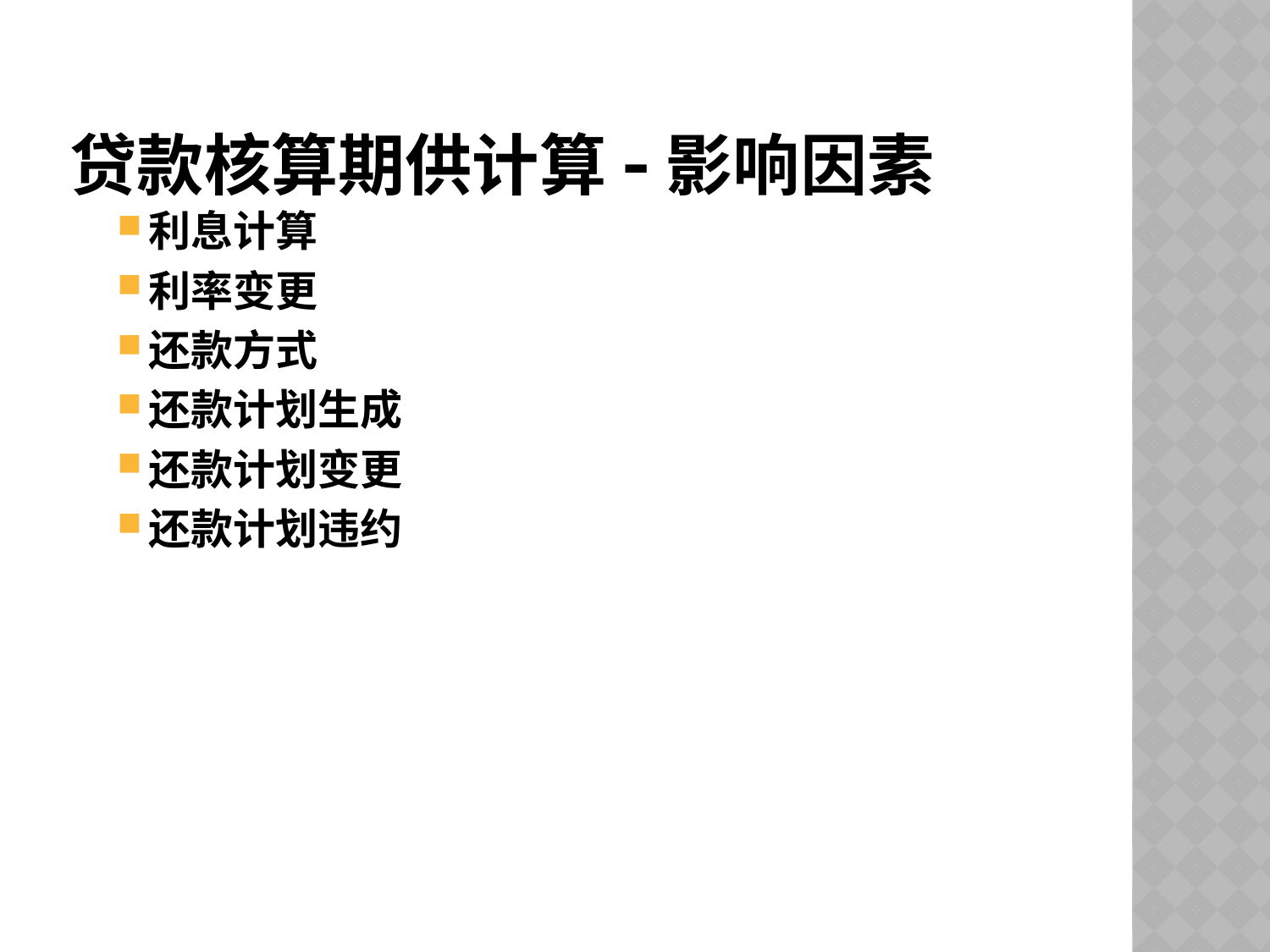

# 贷款核算期供计算-影响因素
利息计算
利率变更
还款方式
还款计划生成
还款计划变更
还款计划违约